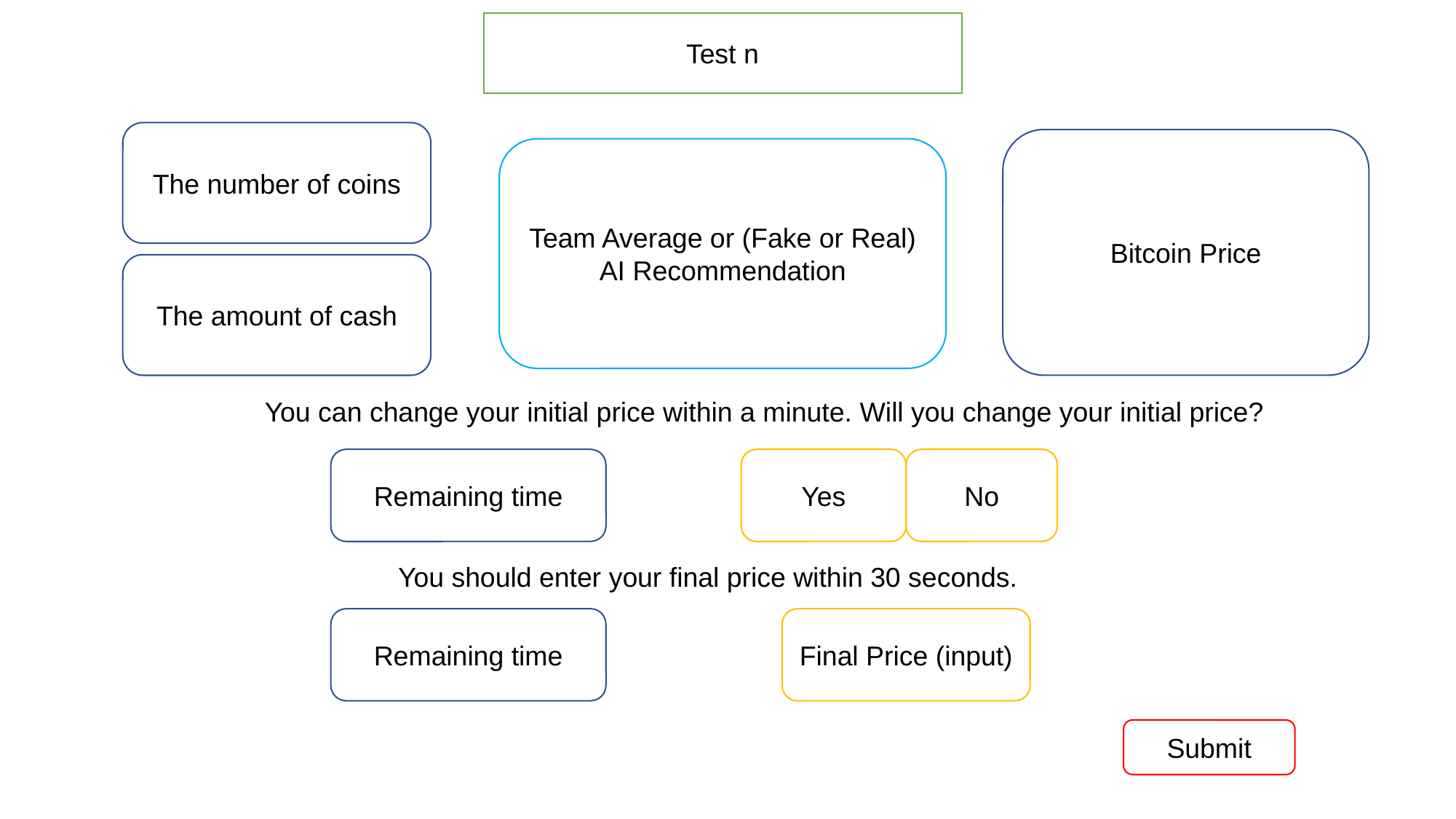

실험 페이지
Test n
The number of coins
Bitcoin Price
Team Average or (Fake or Real) AI Recommendation
The amount of cash
You can change your initial price within a minute. Will you change your initial price?
Remaining time
Yes
No
You should enter your final price within 30 seconds.
Remaining time
Final Price (input)
Submit